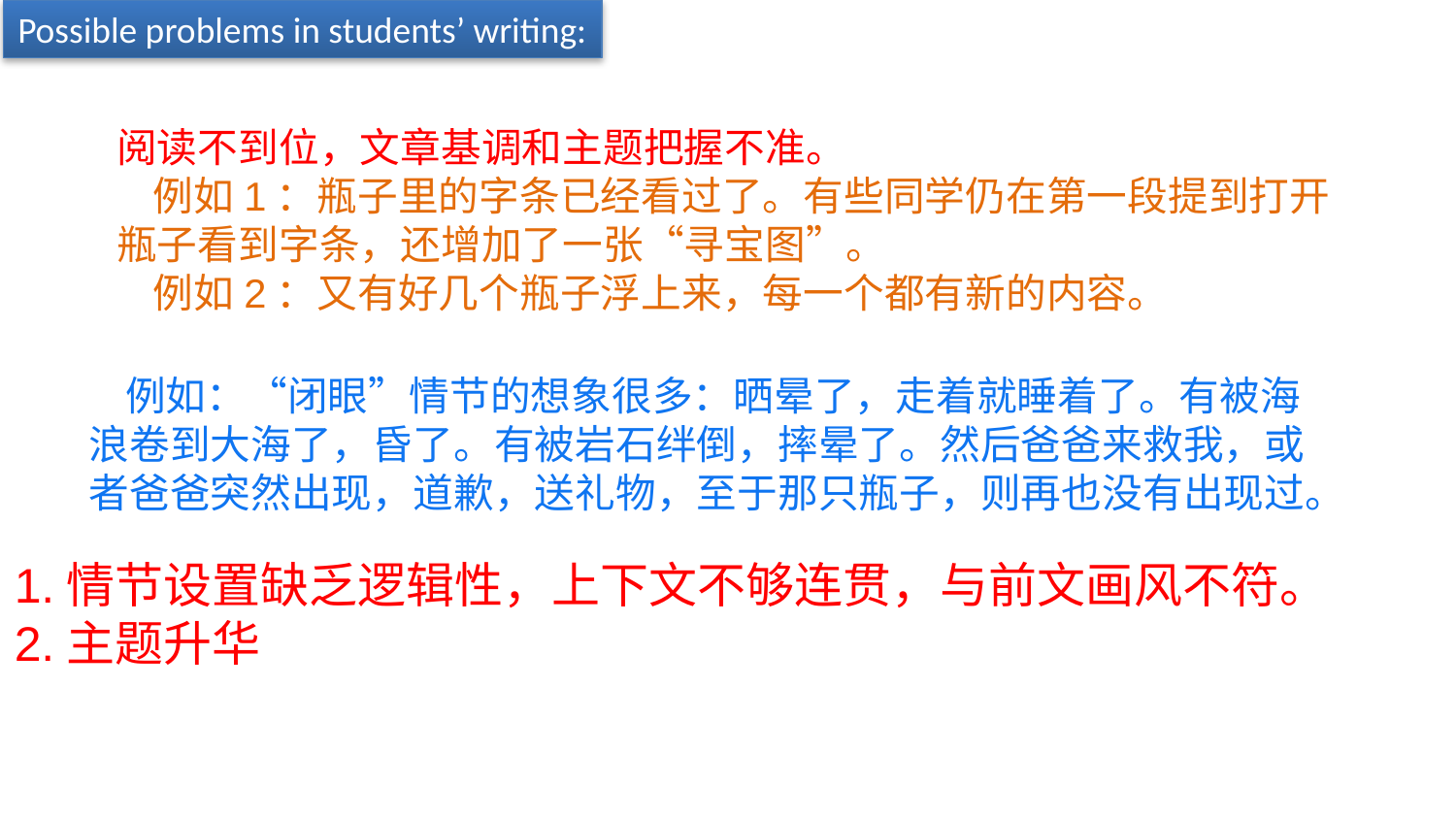

Possible problems in students’ writing:
阅读不到位，文章基调和主题把握不准。
   例如1：瓶子里的字条已经看过了。有些同学仍在第一段提到打开瓶子看到字条，还增加了一张“寻宝图”。
   例如2：又有好几个瓶子浮上来，每一个都有新的内容。
   例如：“闭眼”情节的想象很多：晒晕了，走着就睡着了。有被海浪卷到大海了，昏了。有被岩石绊倒，摔晕了。然后爸爸来救我，或者爸爸突然出现，道歉，送礼物，至于那只瓶子，则再也没有出现过。
1.情节设置缺乏逻辑性，上下文不够连贯，与前文画风不符。
2.主题升华